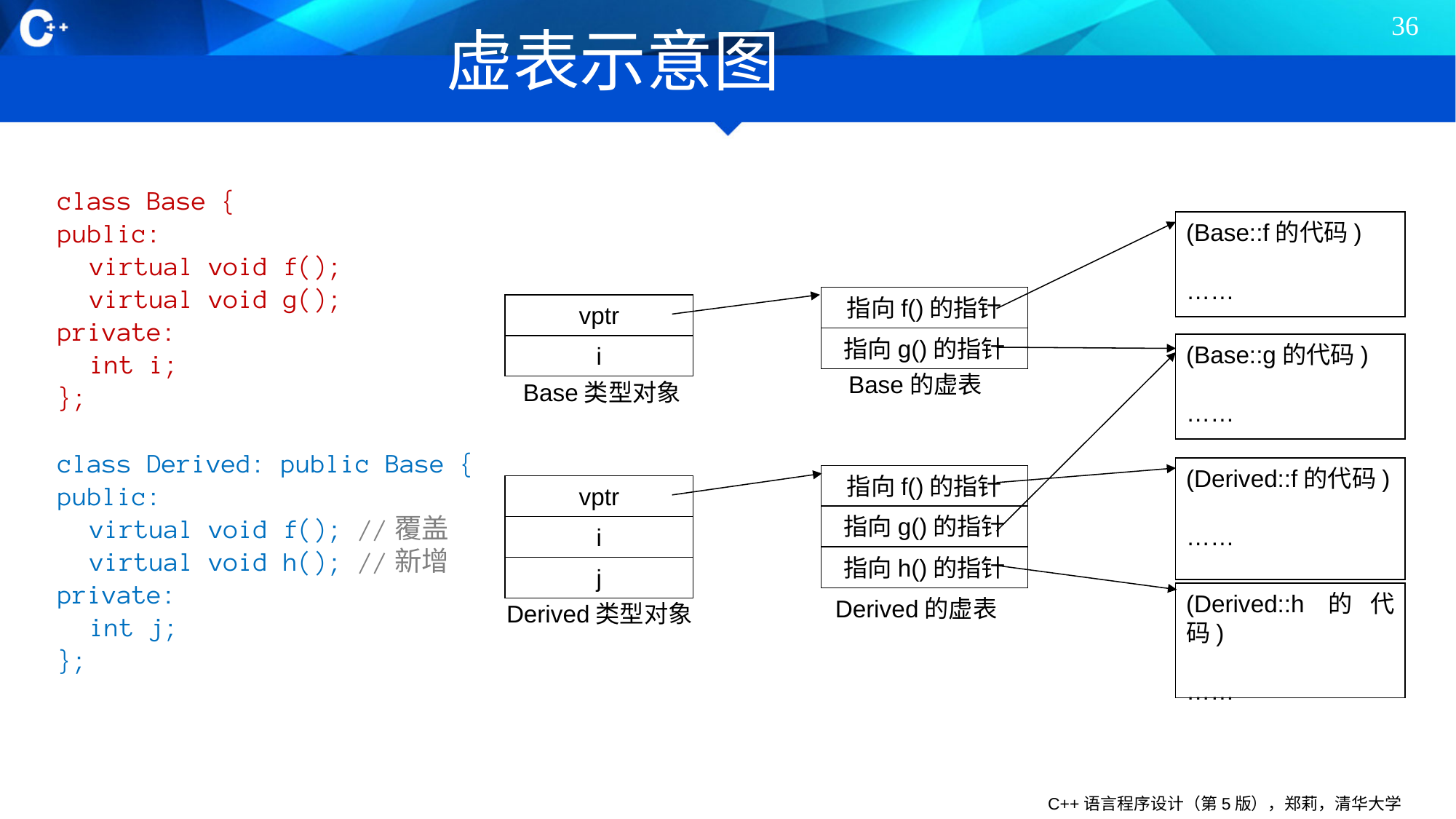

36
虚表示意图
class Base {
public:
	virtual void f();
	virtual void g();
private:
	int i;
};
(Base::f的代码)

……

指向f()的指针
vptr
指向g()的指针
(Base::g的代码)

……

i
Base的虚表
Base类型对象
(Derived::f的代码)

……

指向f()的指针
vptr
指向g()的指针
i
指向h()的指针
j
(Derived::h的代码)

……

Derived的虚表
Derived类型对象
class Derived: public Base {
public:
	virtual void f(); //覆盖
	virtual void h(); //新增
private:
	int j;
};